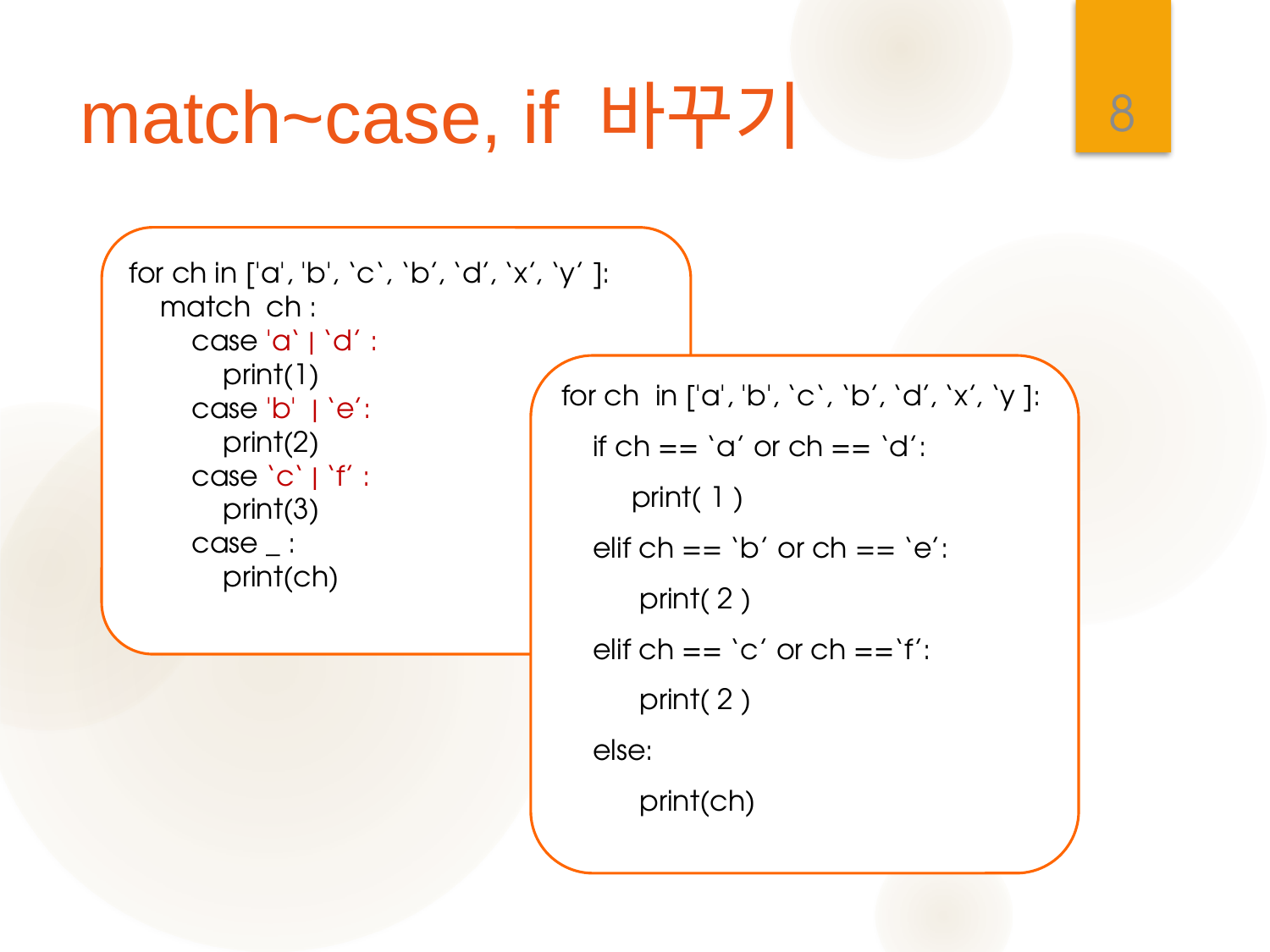

8
# match~case, if 바꾸기

for ch in ['a', 'b', ‘c‘, ‘b’, ‘d’, ‘x’, ‘y’ ]:
    match  ch :
        case 'a‘ | ‘d’ :
            print(1)
        case 'b'  | ‘e’:
            print(2)
        case ‘c‘ | ‘f’ :
            print(3)
        case _ :
            print(ch)

for ch  in ['a', 'b', ‘c‘, ‘b’, ‘d’, ‘x’, ‘y ]:
    if ch == ‘a’ or ch == ‘d’:
         print( 1 )
    elif ch == ‘b’ or ch == ‘e’:
          print( 2 )
    elif ch == ‘c’ or ch ==‘f’:
          print( 2 )
    else:
          print(ch)